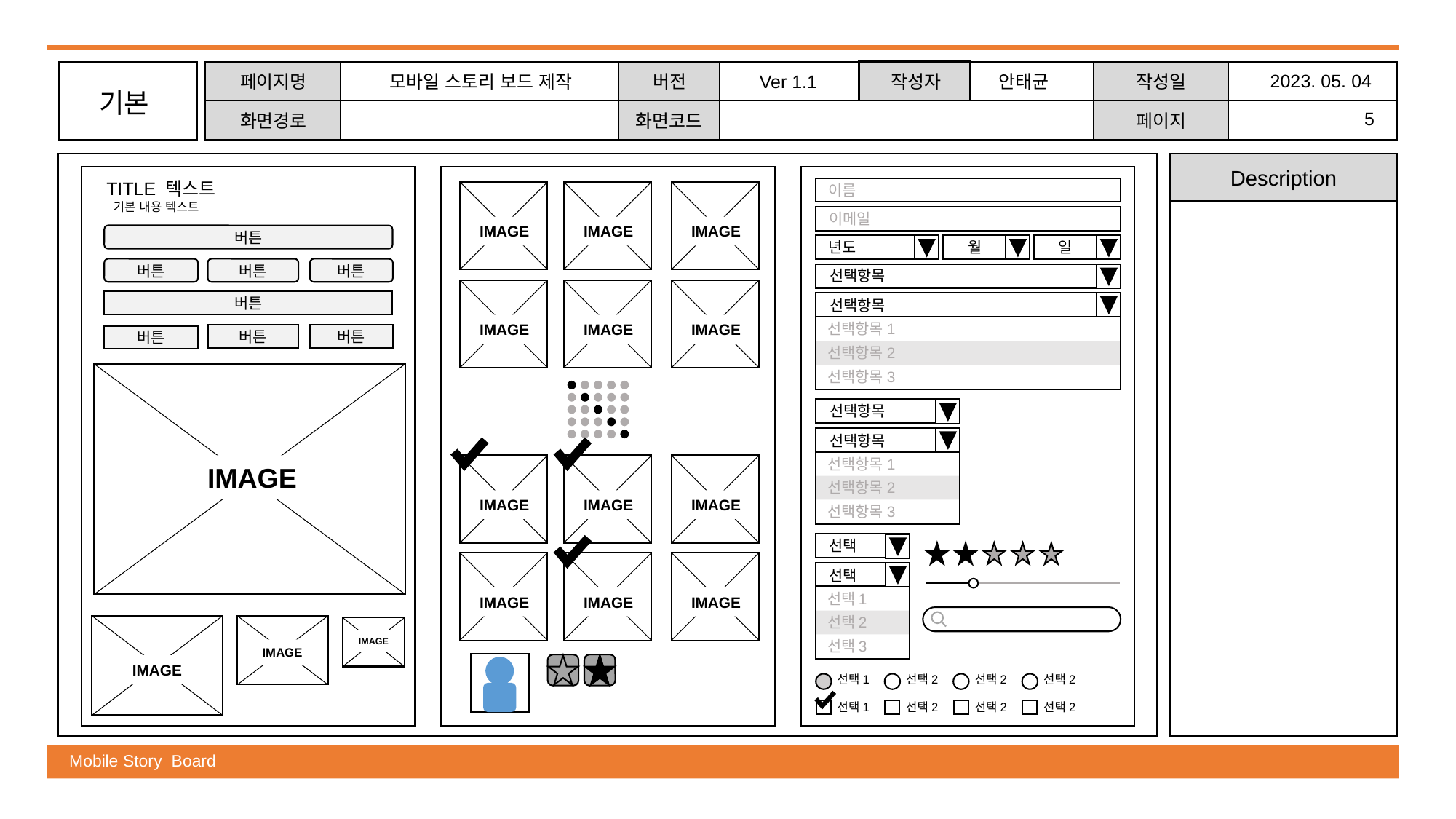

2023. 05. 04
페이지명
모바일 스토리 보드 제작
버전
Ver 1.1
작성자
안태균
작성일
기본
5
화면경로
화면코드
페이지

Description

TITLE 텍스트
이름

이메일

년도
월
일

선택항목

선택항목

선택항목1

선택항목2

선택항목3

IMAGE

IMAGE

IMAGE
기본 내용 텍스트
버튼

버튼
버튼
버튼

버튼

버튼
버튼
버튼

IMAGE

IMAGE

IMAGE

IMAGE

선택항목

선택항목

선택항목1

선택항목2

선택항목3

IMAGE

IMAGE

IMAGE
선택

선택

선택1

선택2

선택3

IMAGE

IMAGE

IMAGE

IMAGE

IMAGE

IMAGE

선택1

선택1

선택2

선택2

선택2

선택2

선택2

선택2

Mobile Story  Board